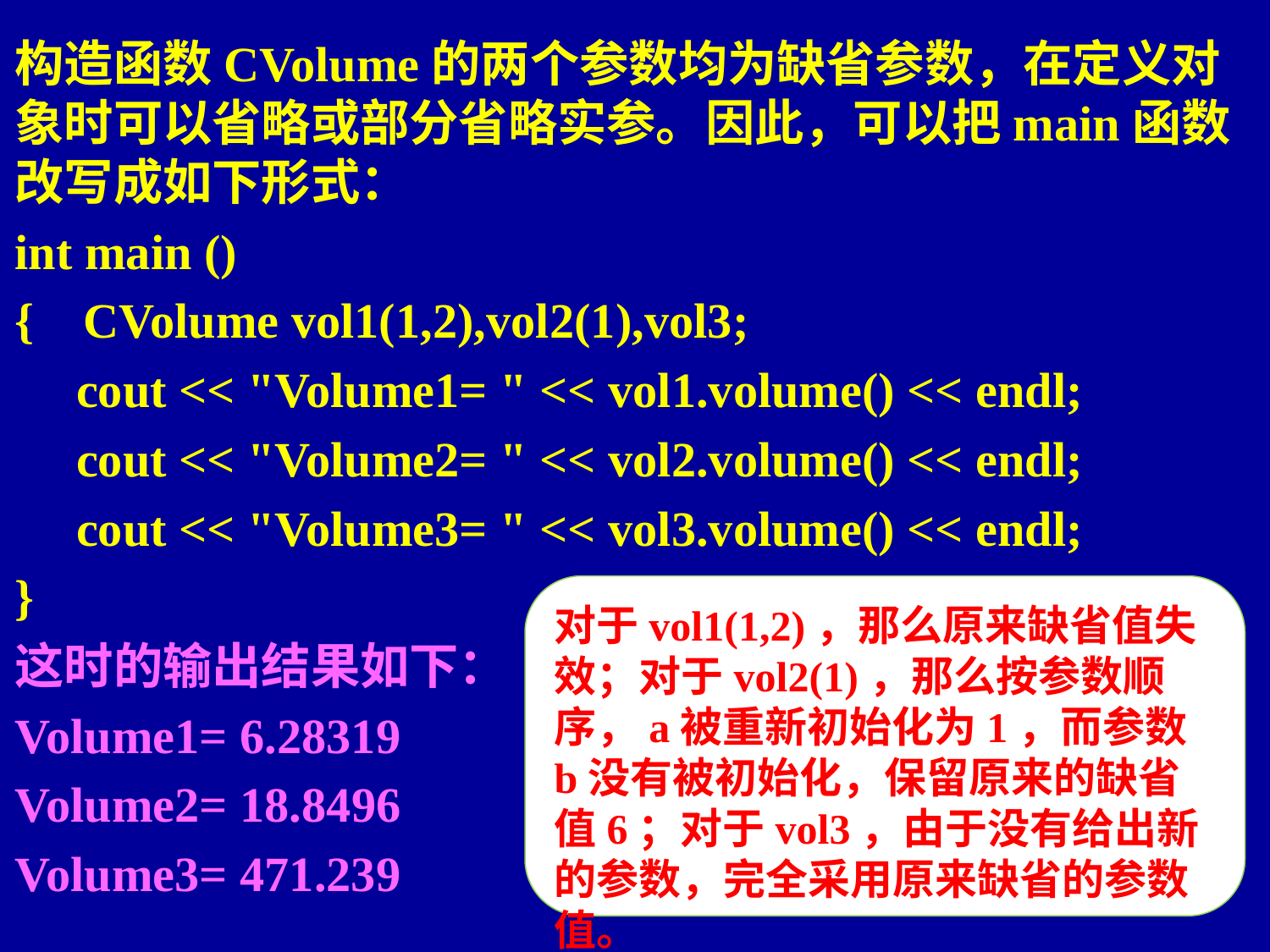

构造函数CVolume的两个参数均为缺省参数，在定义对象时可以省略或部分省略实参。因此，可以把main函数改写成如下形式：
int main ()
{    CVolume vol1(1,2),vol2(1),vol3;
     cout << "Volume1= " << vol1.volume() << endl;
     cout << "Volume2= " << vol2.volume() << endl;
     cout << "Volume3= " << vol3.volume() << endl;
}
这时的输出结果如下：
Volume1= 6.28319
Volume2= 18.8496
Volume3= 471.239

对于vol1(1,2)，那么原来缺省值失效；对于vol2(1)，那么按参数顺序，a被重新初始化为1，而参数b没有被初始化，保留原来的缺省值6；对于vol3，由于没有给出新的参数，完全采用原来缺省的参数值。
63